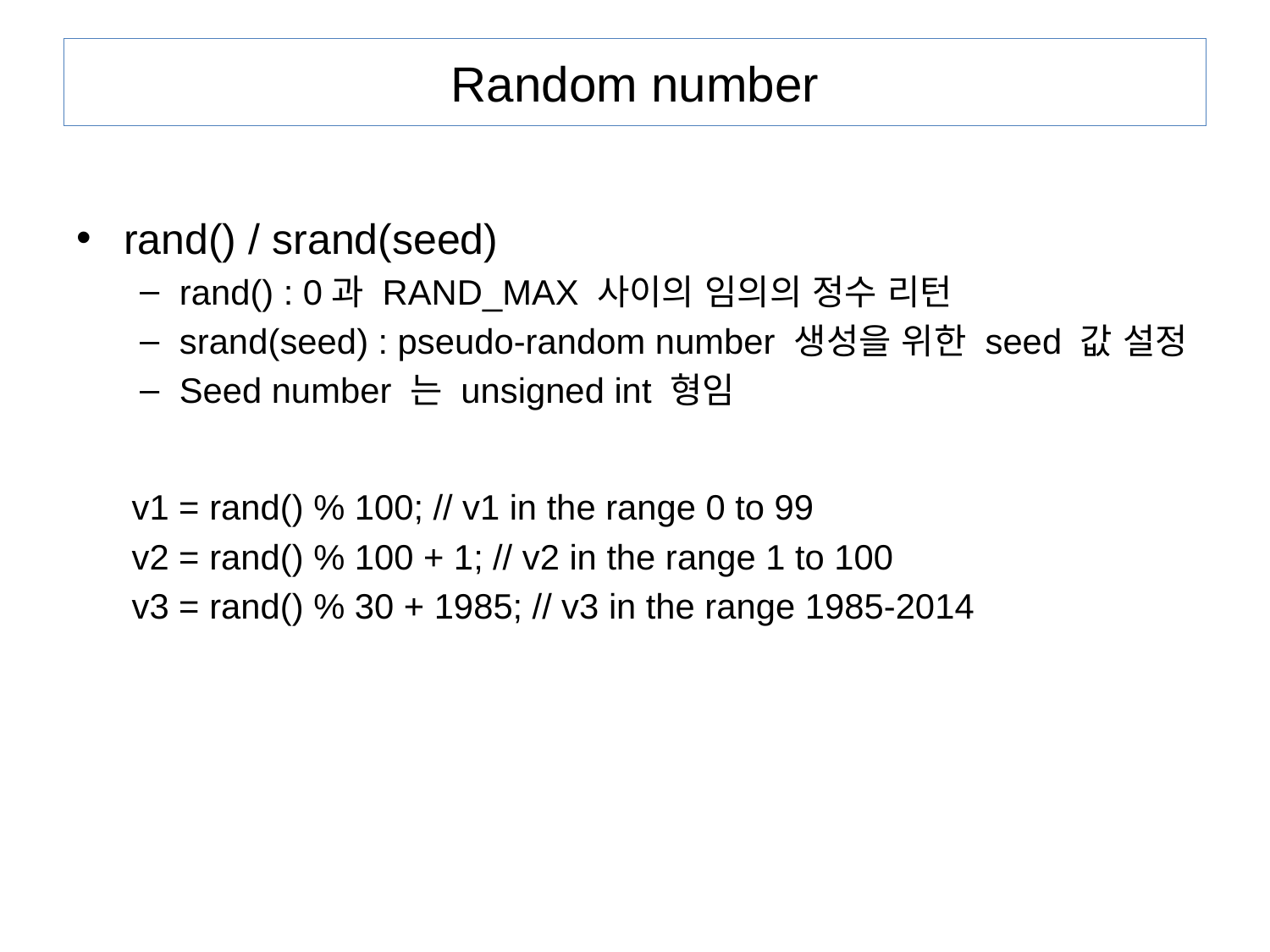

# Random number

rand() / srand(seed)
rand() : 0과 RAND_MAX 사이의 임의의 정수 리턴
srand(seed) : pseudo-random number 생성을 위한 seed 값 설정
Seed number 는 unsigned int 형임

v1 = rand() % 100; // v1 in the range 0 to 99
v2 = rand() % 100 + 1; // v2 in the range 1 to 100
v3 = rand() % 30 + 1985; // v3 in the range 1985-2014